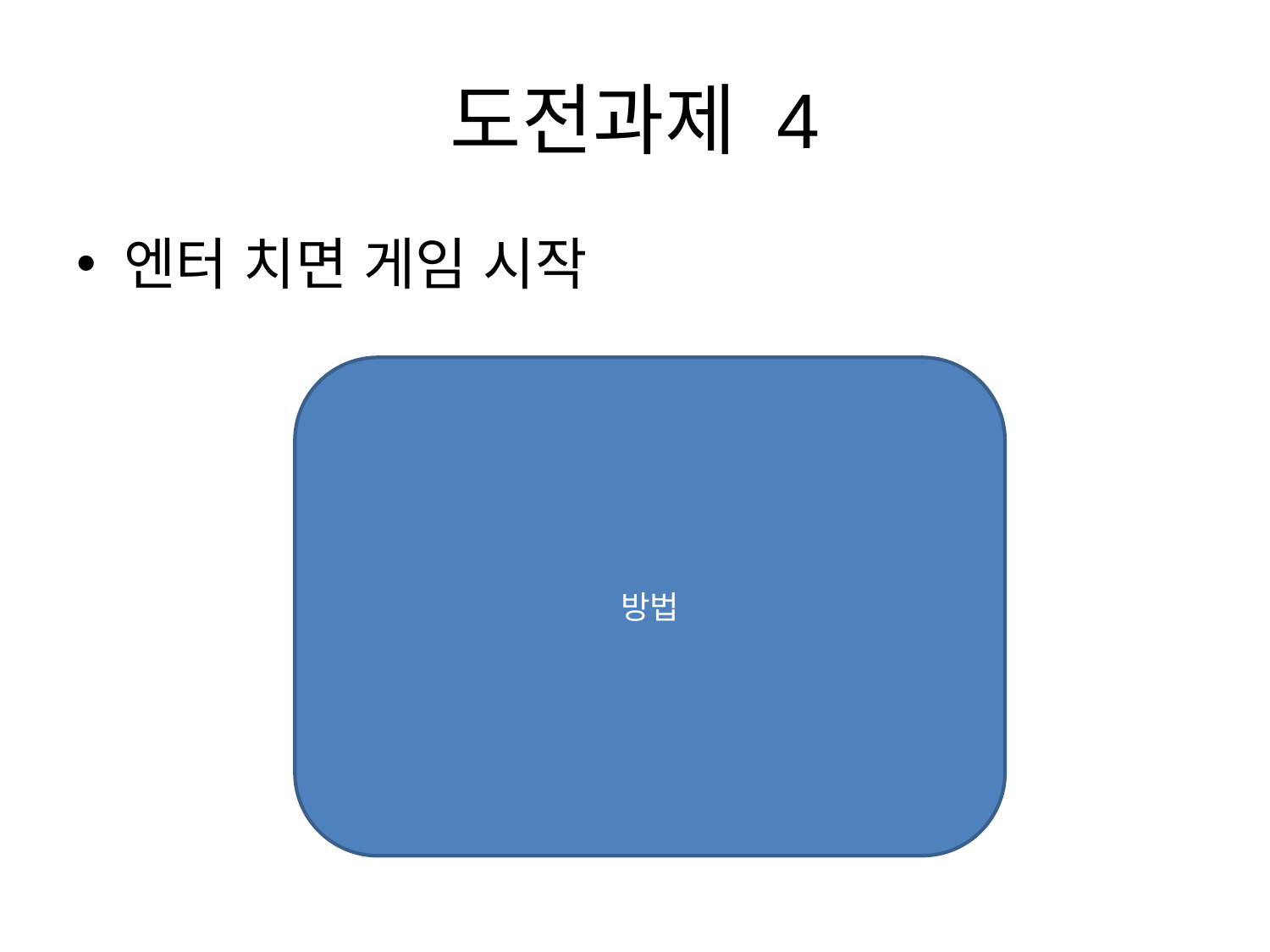

# 도전과제 4
엔터 치면 게임 시작
방법
색상지정()
블록7개초기화()
벽그리기()

메모리[55000] -> 1

대기중 -> 1
대기중 동안
	키 -> 입력키()
	키 = 50009 이면
		대기중 -> 0